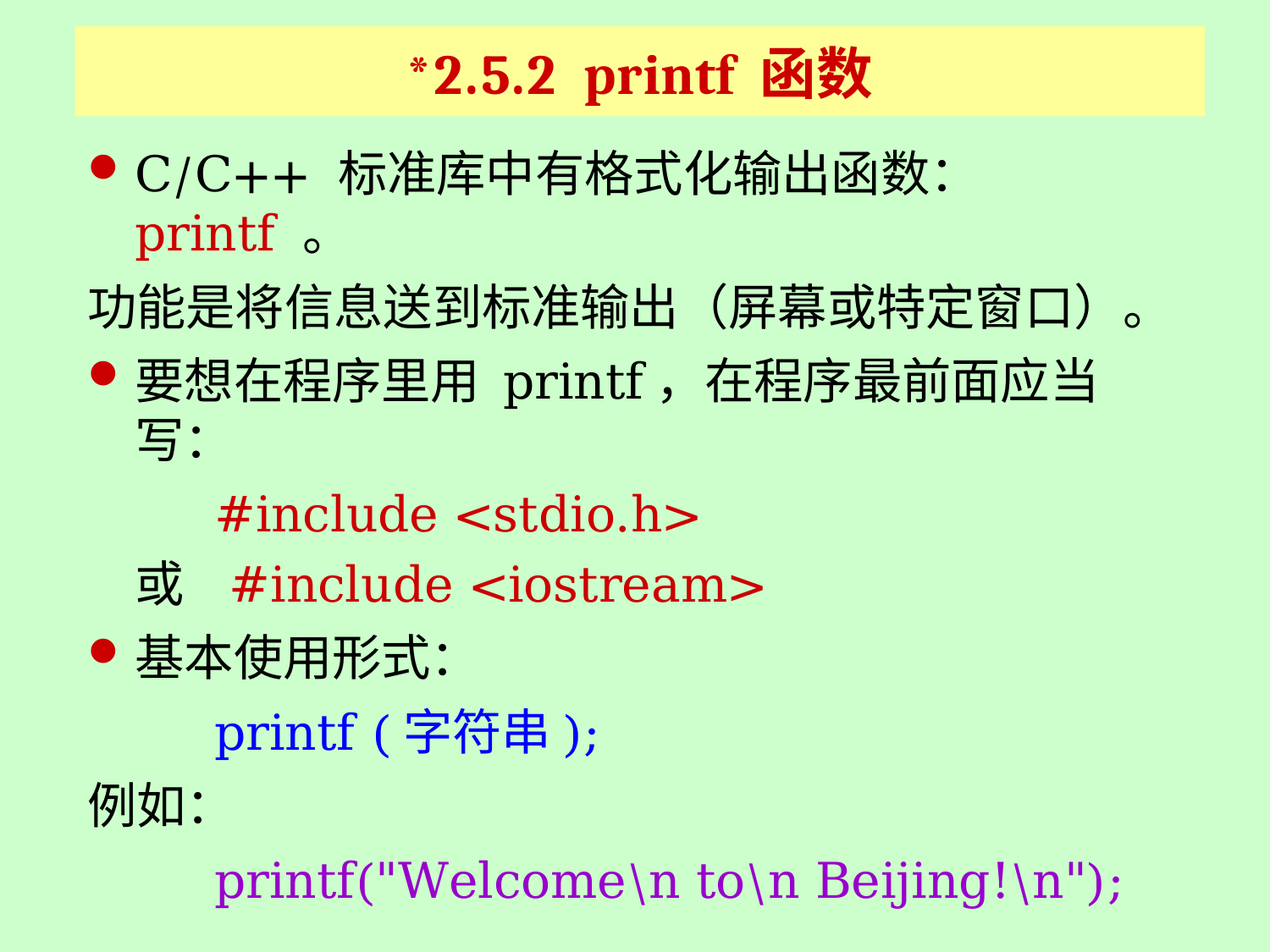

# *2.5.2  printf 函数
C/C++ 标准库中有格式化输出函数：printf 。
功能是将信息送到标准输出（屏幕或特定窗口）。
要想在程序里用 printf，在程序最前面应当写：
	#include <stdio.h>
	或   #include <iostream>
基本使用形式：
	printf (字符串);
例如：
	printf("Welcome\n to\n Beijing!\n");
65